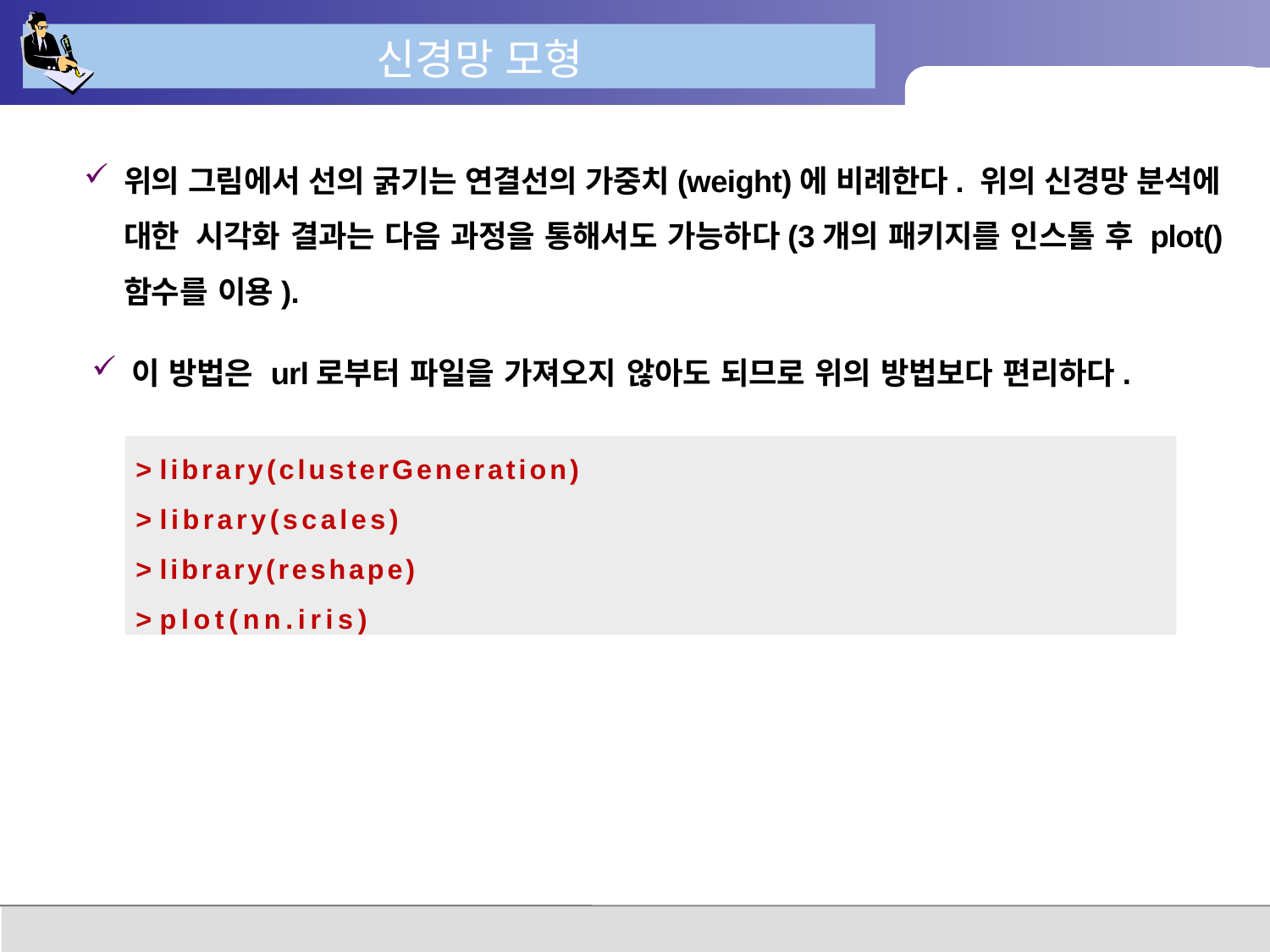

# 신경망 모형
위의 그림에서 선의 굵기는 연결선의 가중치(weight)에 비례한다. 위의 신경망 분석에 대한  시각화 결과는 다음 과정을 통해서도 가능하다(3개의 패키지를 인스톨 후 plot() 함수를 이용).

이 방법은 url로부터 파일을 가져오지 않아도 되므로 위의 방법보다 편리하다.
> library(clusterGeneration)
> library(scales)
> library(reshape)
> plot(nn.iris)